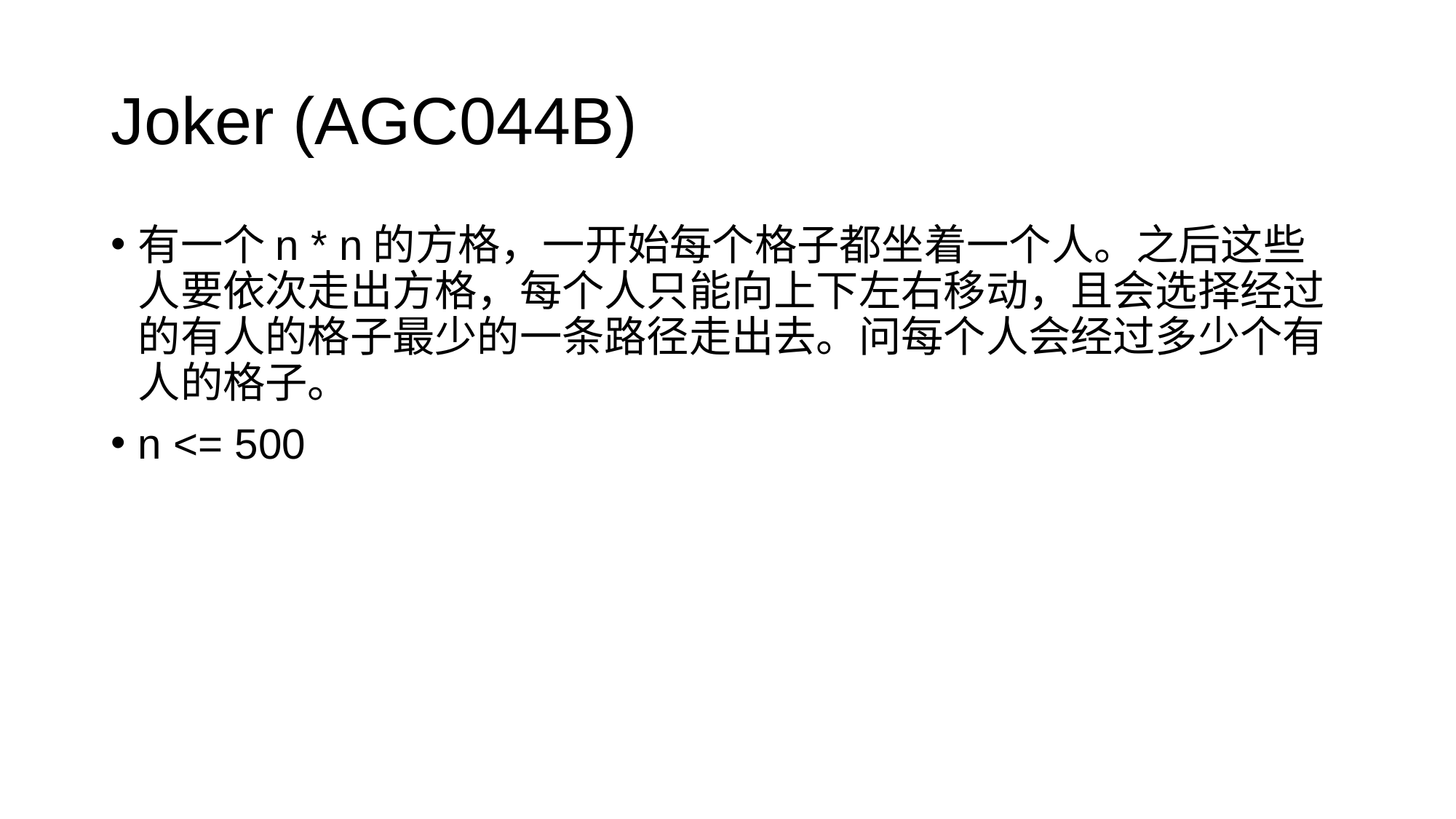

# Joker (AGC044B)
有一个n * n的方格，一开始每个格子都坐着一个人。之后这些人要依次走出方格，每个人只能向上下左右移动，且会选择经过的有人的格子最少的一条路径走出去。问每个人会经过多少个有人的格子。
n <= 500